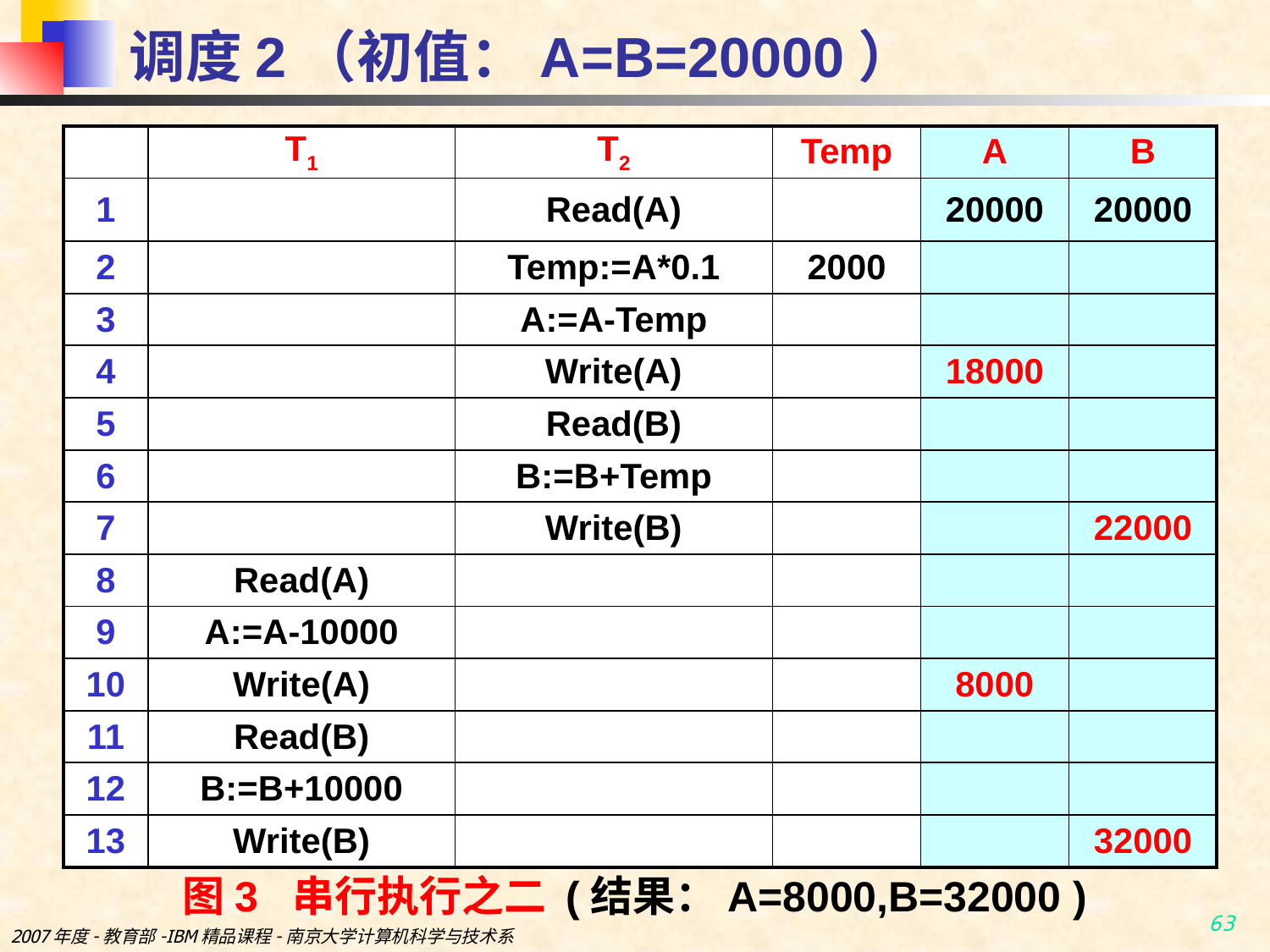

# 调度2（初值：A=B=20000）
|  | T1 | T2 | Temp | A | B |
| --- | --- | --- | --- | --- | --- |
| 1 |  | Read(A) |  | 20000 | 20000 |
| 2 |  | Temp:=A\*0.1 | 2000 |  |  |
| 3 |  | A:=A-Temp |  |  |  |
| 4 |  | Write(A) |  | 18000 |  |
| 5 |  | Read(B) |  |  |  |
| 6 |  | B:=B+Temp |  |  |  |
| 7 |  | Write(B) |  |  | 22000 |
| 8 | Read(A) |  |  |  |  |
| 9 | A:=A-10000 |  |  |  |  |
| 10 | Write(A) |  |  | 8000 |  |
| 11 | Read(B) |  |  |  |  |
| 12 | B:=B+10000 |  |  |  |  |
| 13 | Write(B) |  |  |  | 32000 |
图3  串行执行之二 (结果：A=8000,B=32000 )
63